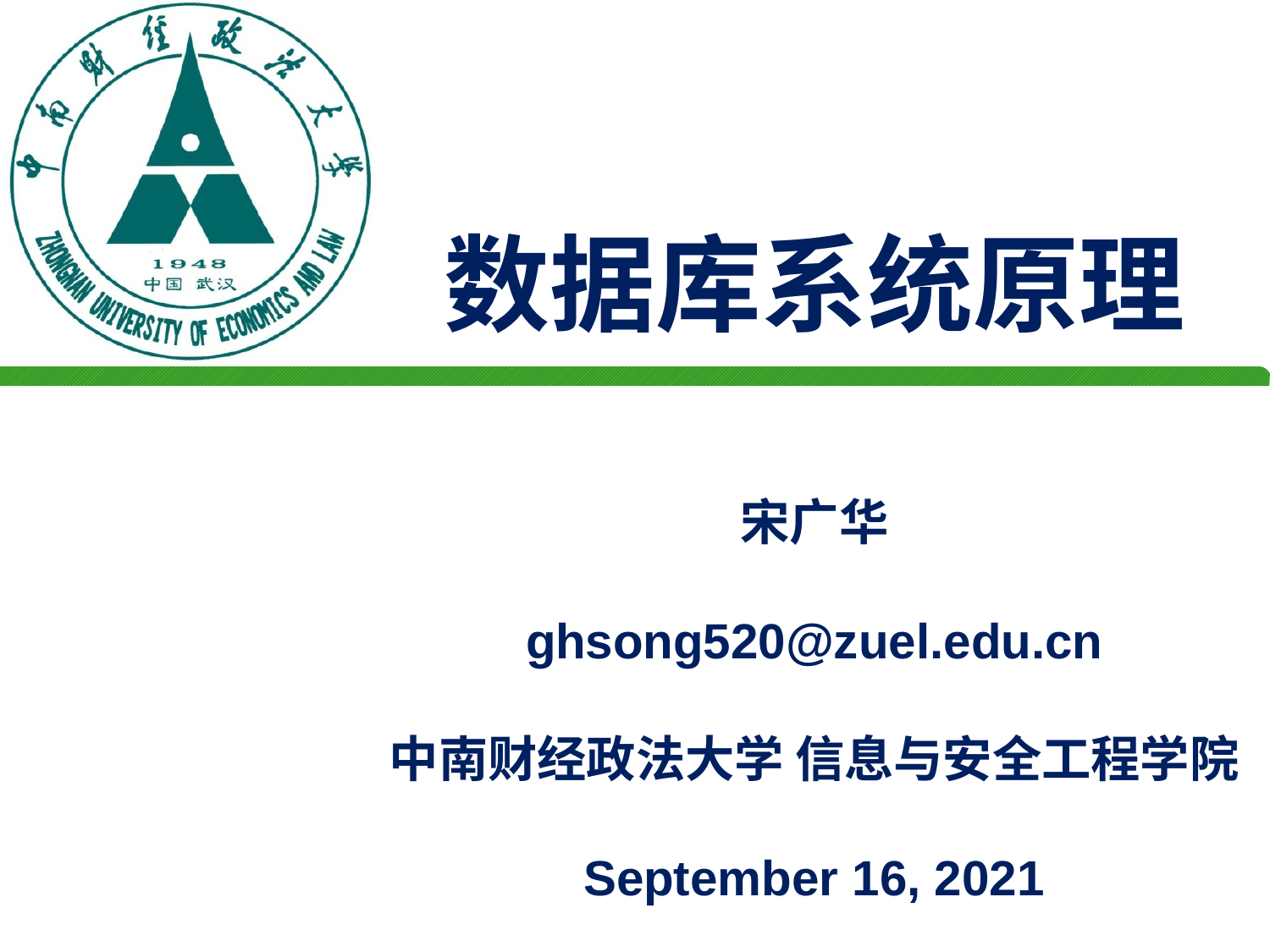

数据库系统原理
宋广华
ghsong520@zuel.edu.cn
中南财经政法大学 信息与安全工程学院
September 16, 2021